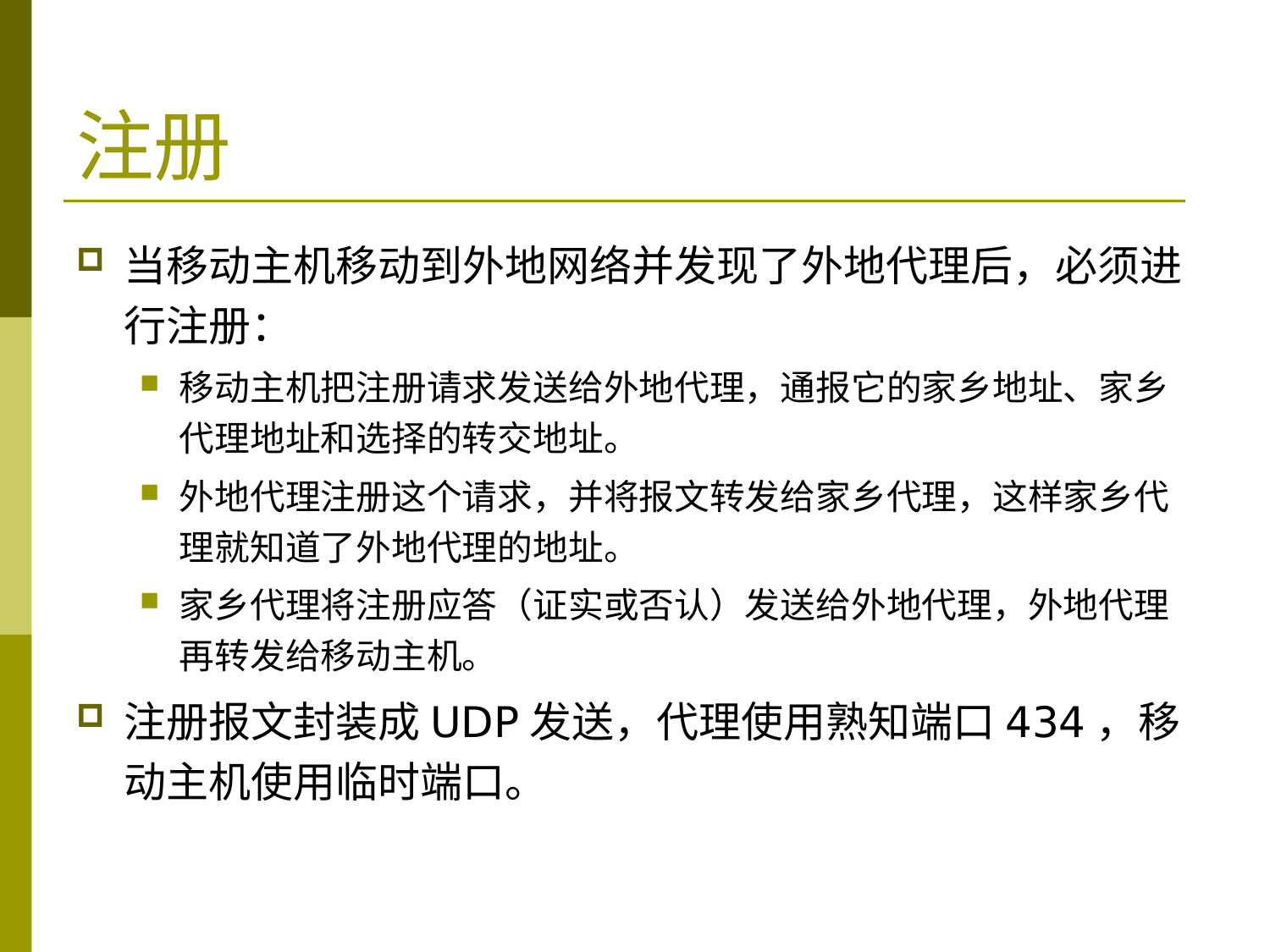

# 注册
当移动主机移动到外地网络并发现了外地代理后，必须进行注册：
移动主机把注册请求发送给外地代理，通报它的家乡地址、家乡代理地址和选择的转交地址。
外地代理注册这个请求，并将报文转发给家乡代理，这样家乡代理就知道了外地代理的地址。
家乡代理将注册应答（证实或否认）发送给外地代理，外地代理再转发给移动主机。
注册报文封装成UDP发送，代理使用熟知端口434，移动主机使用临时端口。